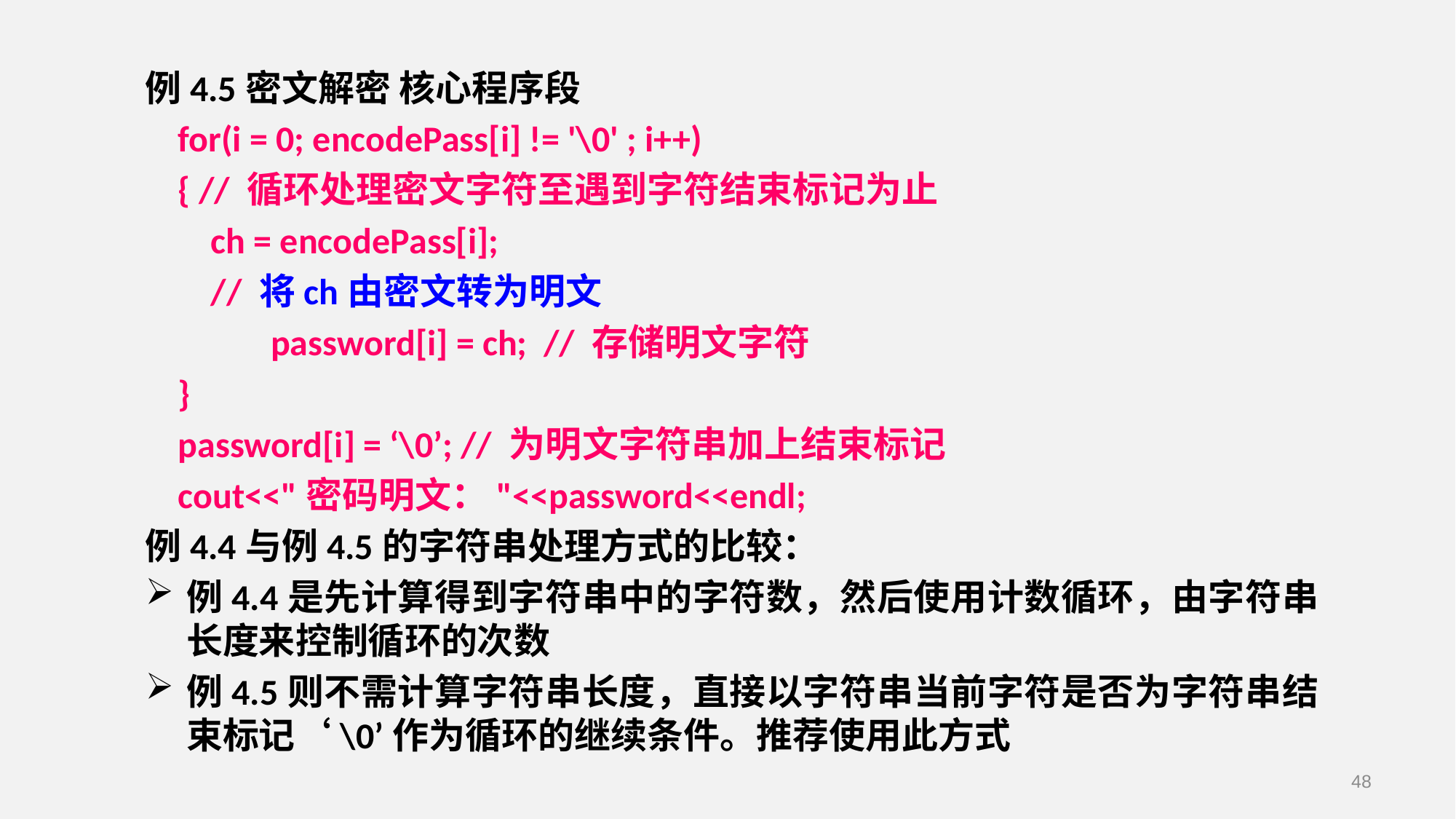

例4.5密文解密 核心程序段
    for(i = 0; encodePass[i] != '\0' ; i++)
    { // 循环处理密文字符至遇到字符结束标记为止
        ch = encodePass[i];
        // 将ch由密文转为明文
	  password[i] = ch;  // 存储明文字符
    }
    password[i] = ‘\0’; // 为明文字符串加上结束标记
    cout<<"密码明文："<<password<<endl;
例4.4与例4.5的字符串处理方式的比较：
例4.4是先计算得到字符串中的字符数，然后使用计数循环，由字符串长度来控制循环的次数
例4.5则不需计算字符串长度，直接以字符串当前字符是否为字符串结束标记‘\0’作为循环的继续条件。推荐使用此方式
48